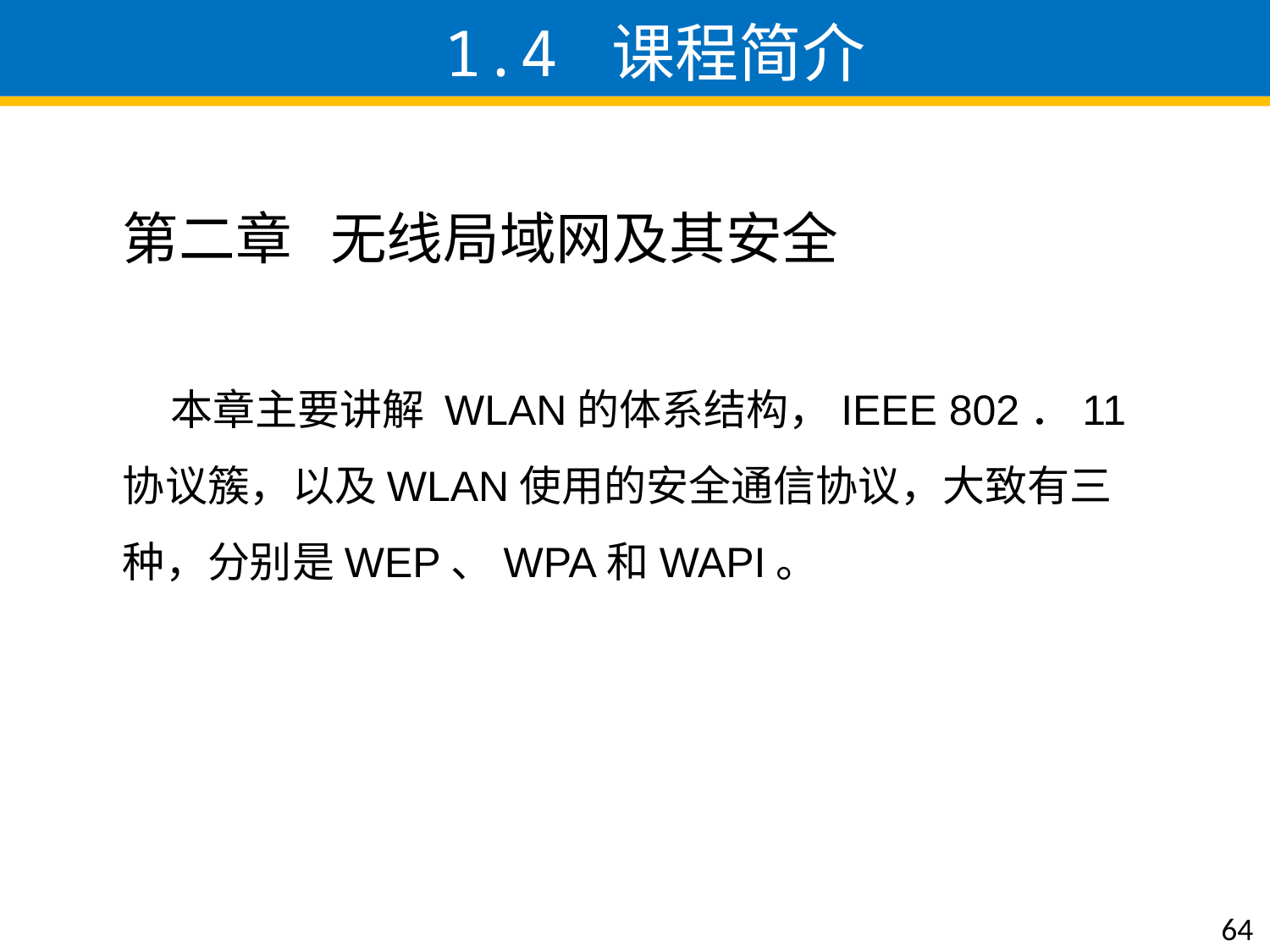

# 1.4 课程简介
第二章   无线局域网及其安全

    本章主要讲解 WLAN的体系结构，IEEE 802．11协议簇，以及WLAN使用的安全通信协议，大致有三种，分别是WEP、WPA和WAPI。
64